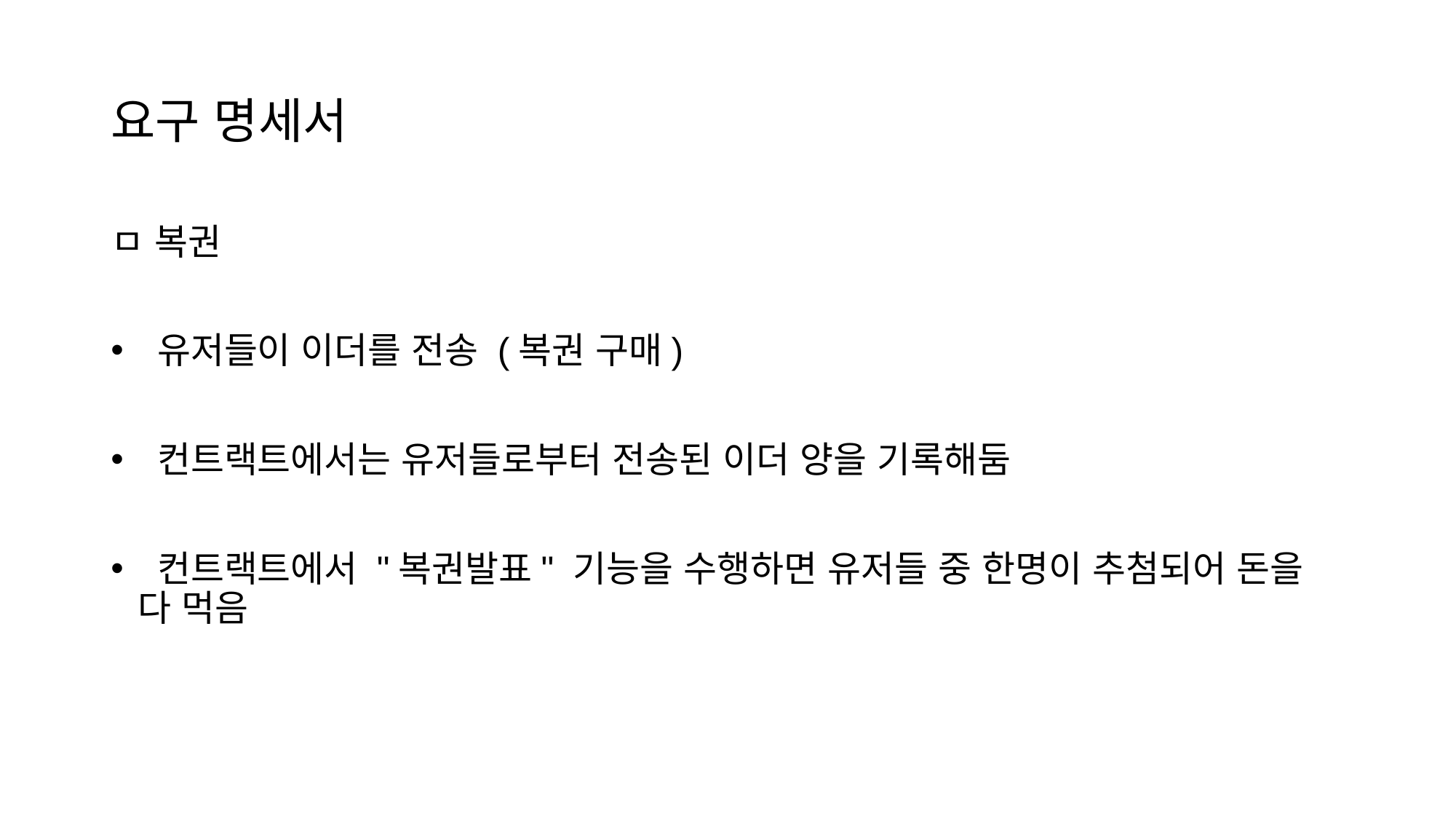

# 요구 명세서
ㅁ 복권

 유저들이 이더를 전송 (복권 구매)

 컨트랙트에서는 유저들로부터 전송된 이더 양을 기록해둠

 컨트랙트에서 "복권발표" 기능을 수행하면 유저들 중 한명이 추첨되어 돈을 다 먹음